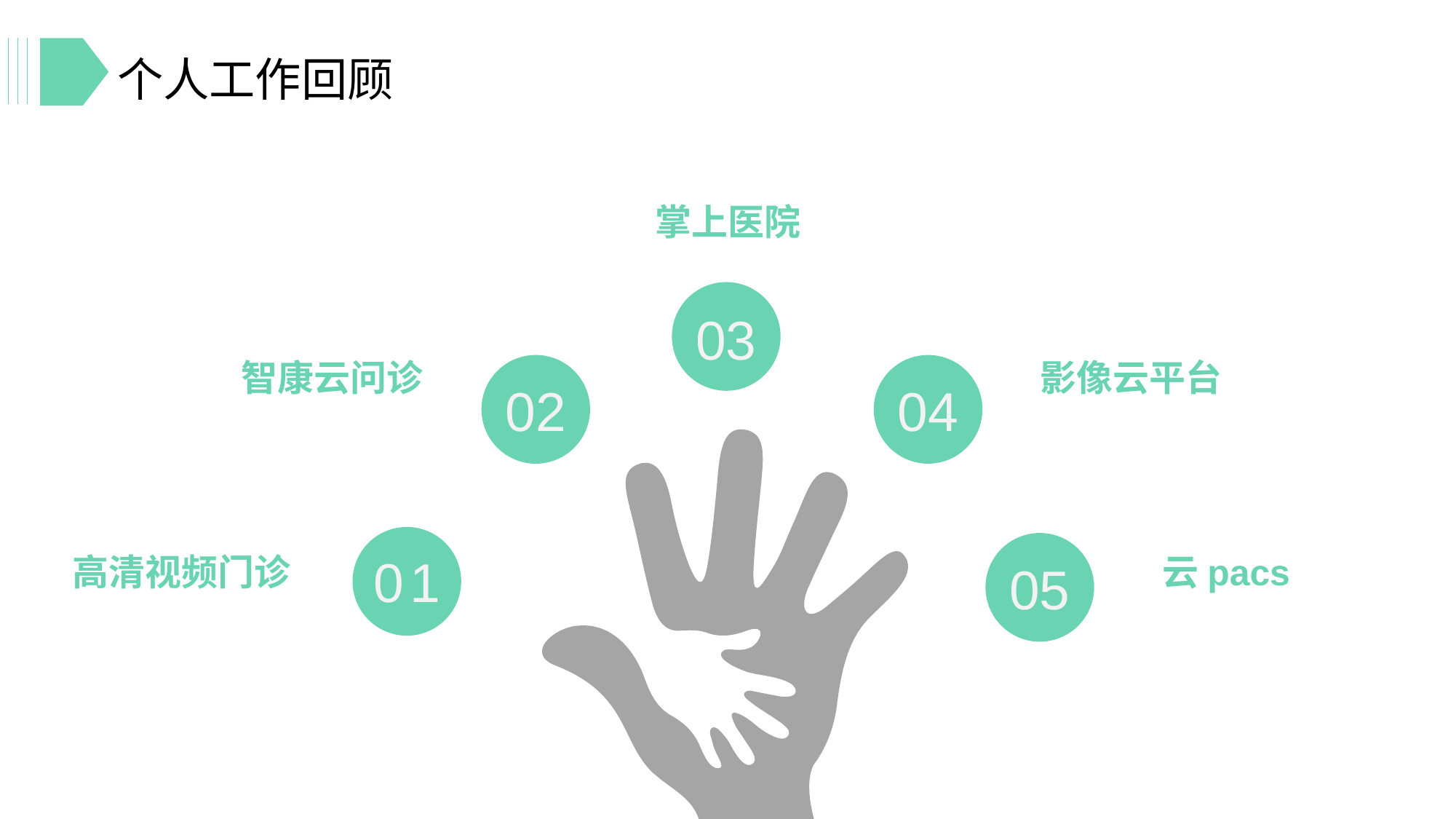

# 个人工作回顾
掌上医院

03
智康云问诊
影像云平台

02

04

01

05
高清视频门诊
云pacs